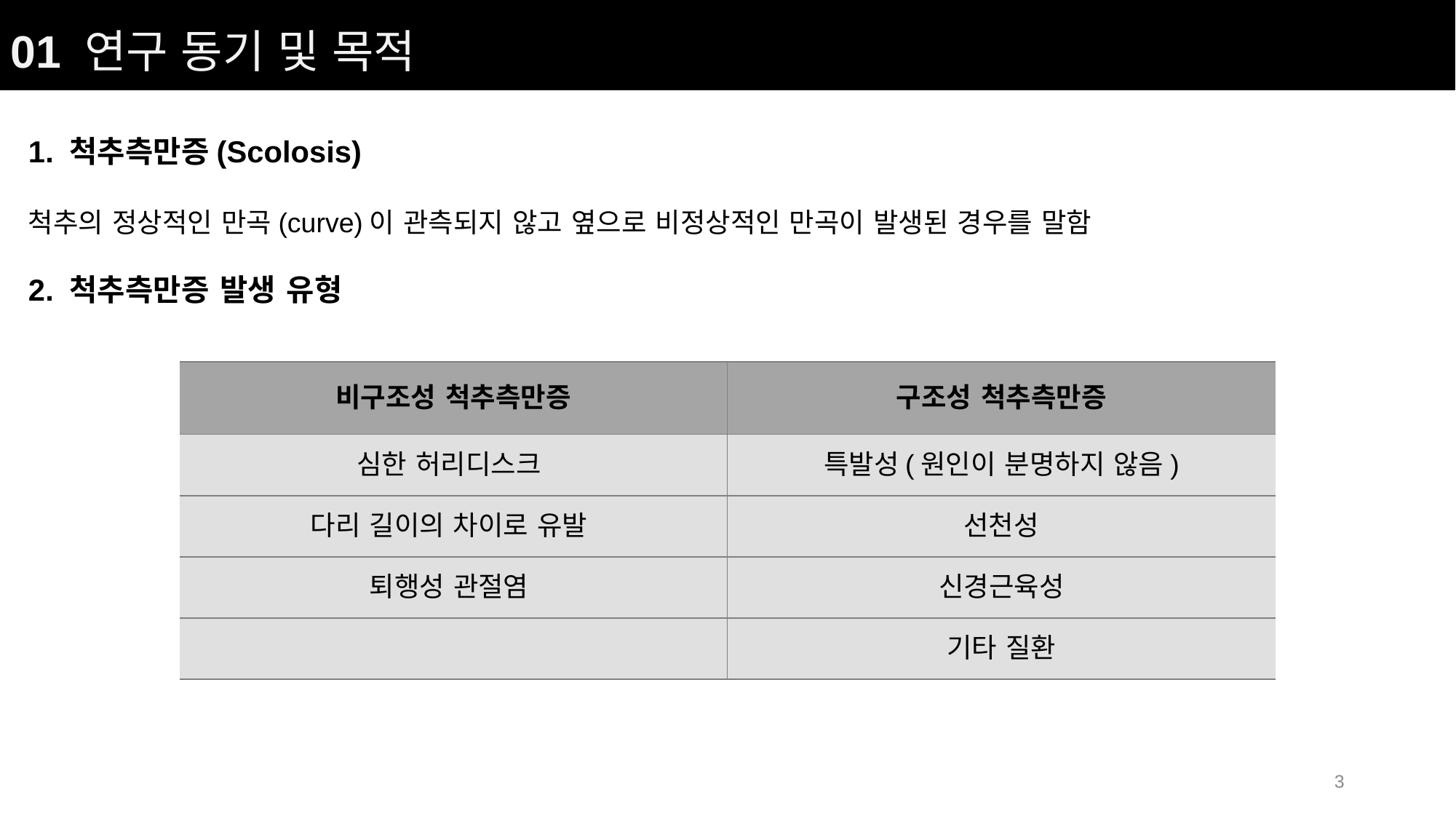

01 연구 동기 및 목적

1. 척추측만증(Scolosis)

척추의 정상적인 만곡(curve)이 관측되지 않고 옆으로 비정상적인 만곡이 발생된 경우를 말함

2. 척추측만증 발생 유형
| 비구조성 척추측만증 | 구조성 척추측만증 |
| --- | --- |
| 심한 허리디스크 | 특발성(원인이 분명하지 않음) |
| 다리 길이의 차이로 유발 | 선천성 |
| 퇴행성 관절염 | 신경근육성 |
|  | 기타 질환 |
3